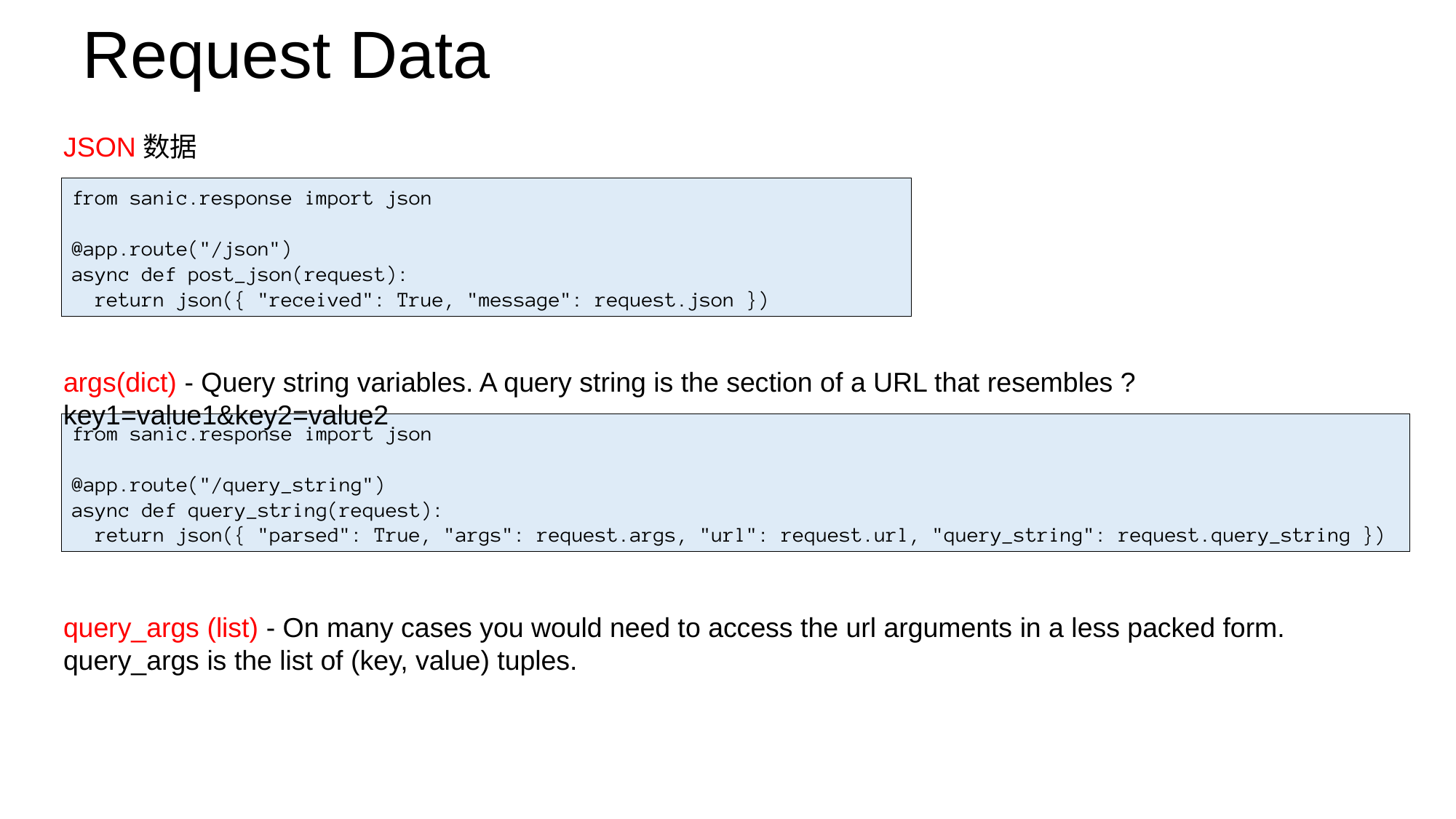

# Request Data
JSON数据
from sanic.response import json

@app.route("/json")
async def post_json(request):
  return json({ "received": True, "message": request.json })
args(dict) - Query string variables. A query string is the section of a URL that resembles ?key1=value1&key2=value2
from sanic.response import json

@app.route("/query_string")
async def query_string(request):
  return json({ "parsed": True, "args": request.args, "url": request.url, "query_string": request.query_string })
query_args (list) - On many cases you would need to access the url arguments in a less packed form. query_args is the list of (key, value) tuples.